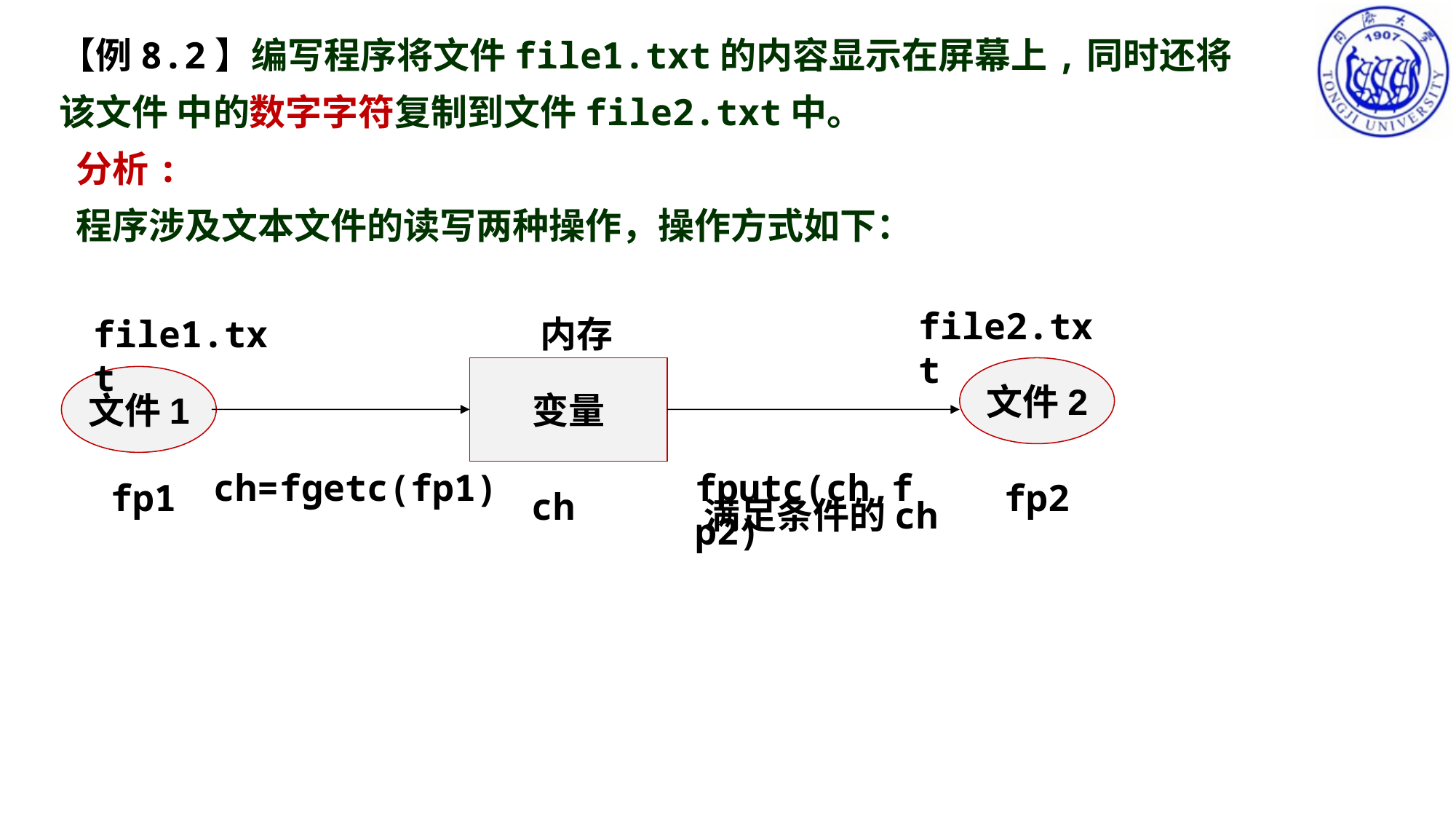

【例8.2】编写程序将文件file1.txt的内容显示在屏幕上,同时还将该文件 中的数字字符复制到文件file2.txt中。
 分析:
 程序涉及文本文件的读写两种操作，操作方式如下：
file2.txt
file1.txt
内存
变量
文件2
文件1

 ch=fgetc(fp1)
 fputc(ch,fp2)
fp1
fp2
ch
满足条件的ch